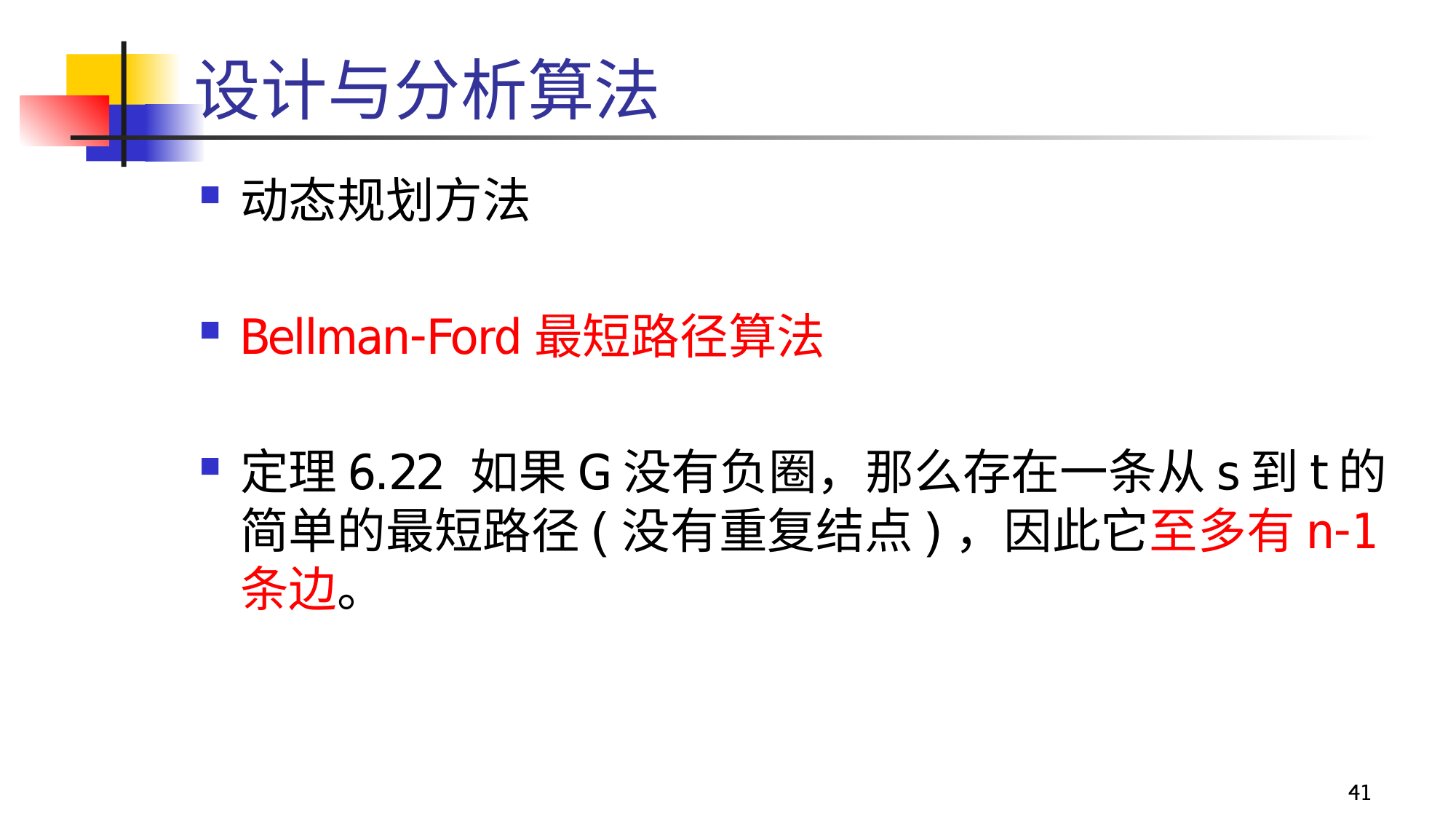

# 设计与分析算法
动态规划方法

Bellman-Ford最短路径算法

定理6.22 如果G没有负圈，那么存在一条从s到t的简单的最短路径(没有重复结点)，因此它至多有n-1条边。
41